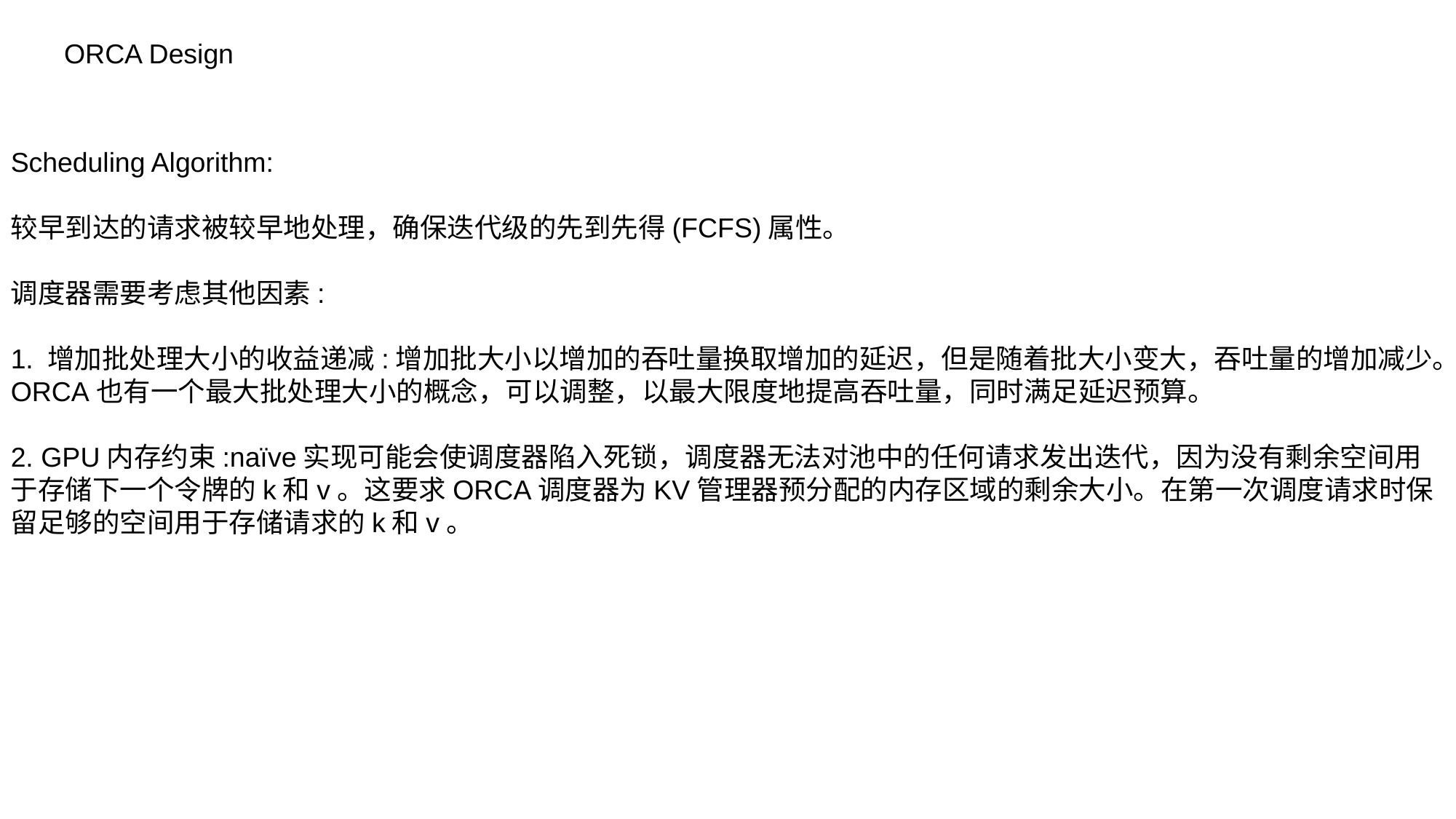

ORCA Design
Scheduling Algorithm:

较早到达的请求被较早地处理，确保迭代级的先到先得(FCFS)属性。

调度器需要考虑其他因素:

1. 增加批处理大小的收益递减:增加批大小以增加的吞吐量换取增加的延迟，但是随着批大小变大，吞吐量的增加减少。ORCA也有一个最大批处理大小的概念，可以调整，以最大限度地提高吞吐量，同时满足延迟预算。

2. GPU内存约束:naïve实现可能会使调度器陷入死锁，调度器无法对池中的任何请求发出迭代，因为没有剩余空间用于存储下一个令牌的k和v。这要求ORCA调度器为KV管理器预分配的内存区域的剩余大小。在第一次调度请求时保留足够的空间用于存储请求的k和v。